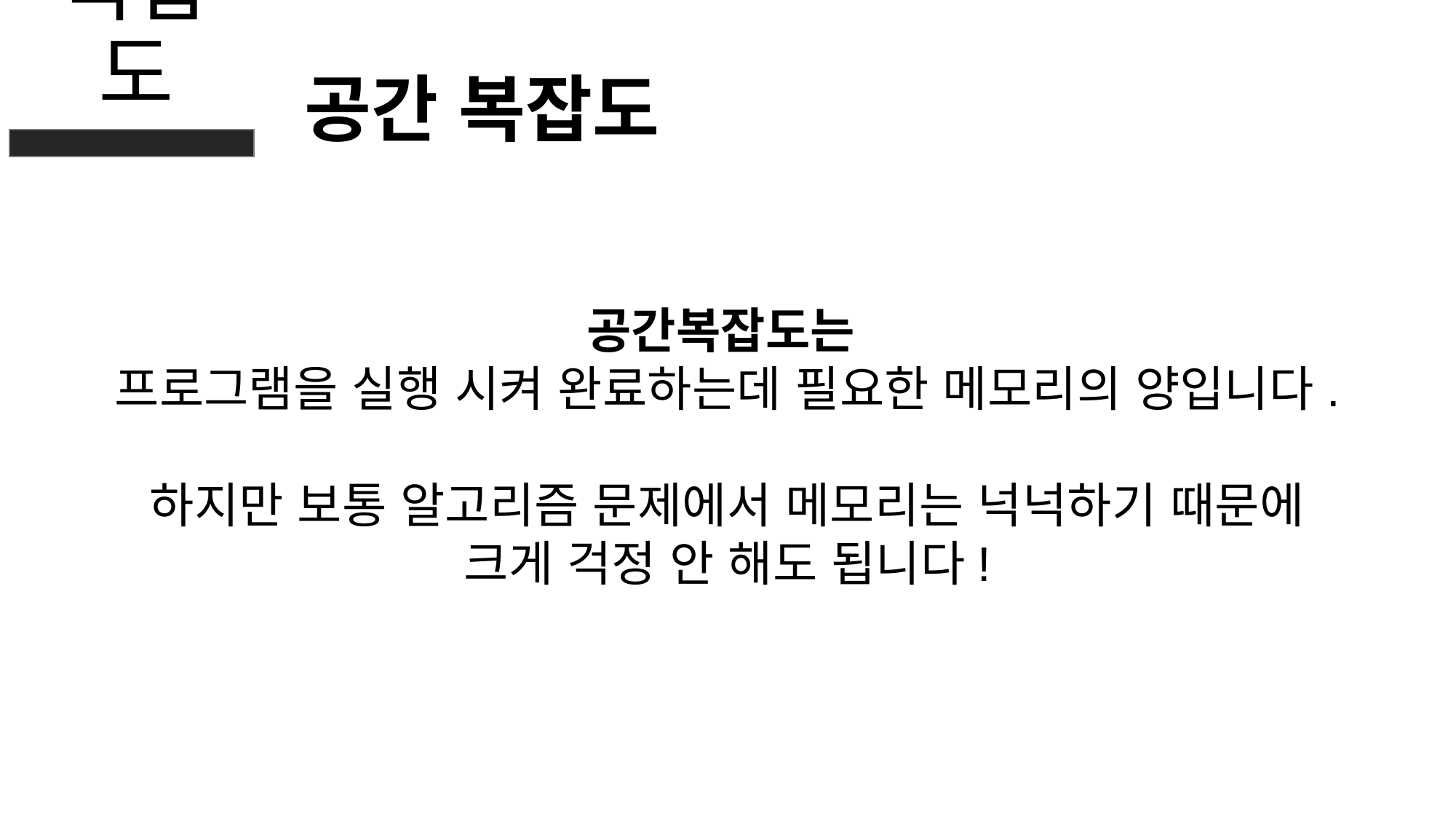

복잡도
공간 복잡도

공간복잡도는
프로그램을 실행 시켜 완료하는데 필요한 메모리의 양입니다.

하지만 보통 알고리즘 문제에서 메모리는 넉넉하기 때문에
크게 걱정 안 해도 됩니다!